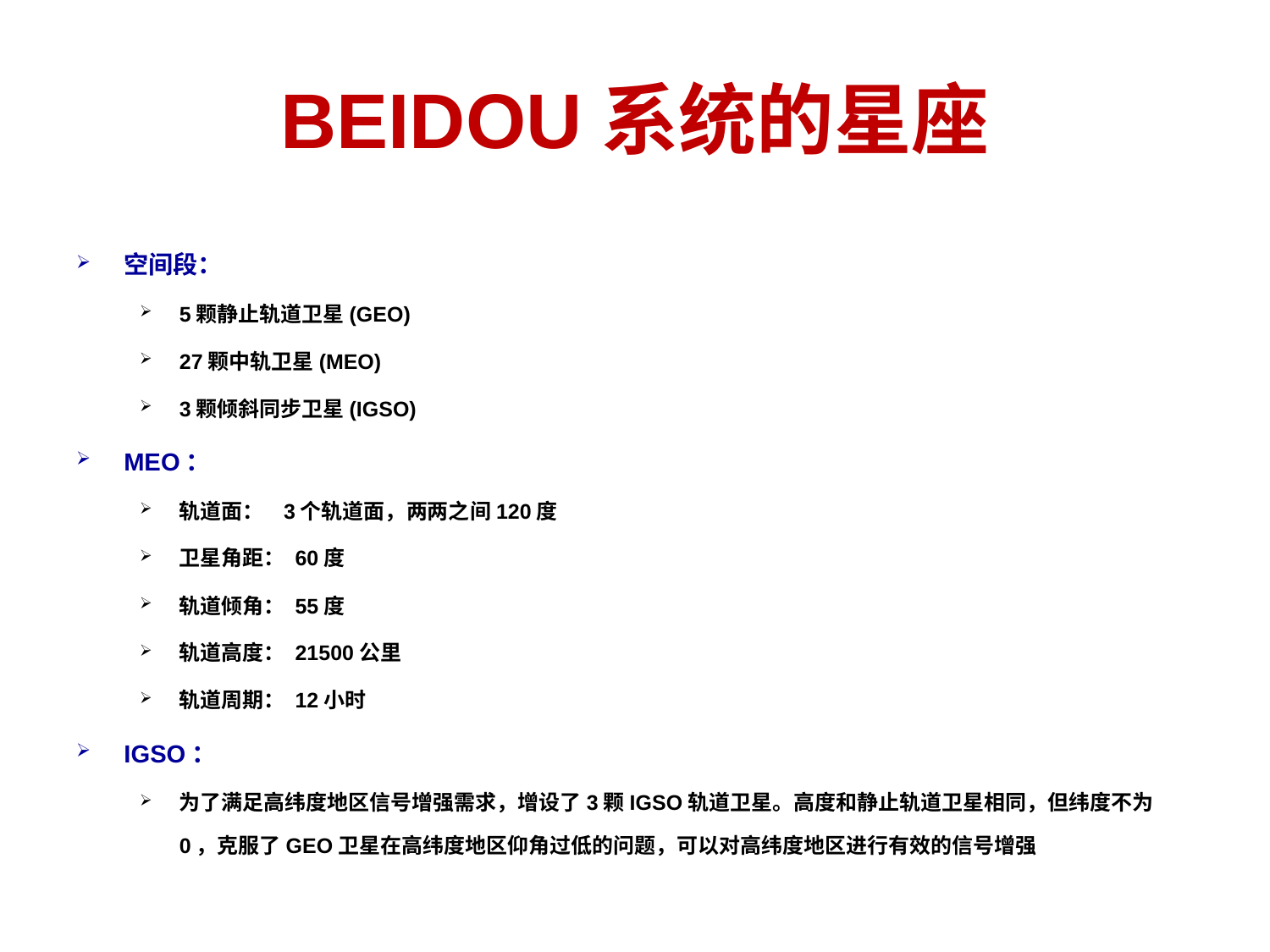

# BEIDOU系统的星座
空间段：
5颗静止轨道卫星(GEO)
27颗中轨卫星(MEO)
3颗倾斜同步卫星(IGSO)
MEO：
轨道面：   3个轨道面，两两之间120度
卫星角距： 60度
轨道倾角： 55度
轨道高度： 21500公里
轨道周期： 12小时
IGSO：
为了满足高纬度地区信号增强需求，增设了3颗IGSO轨道卫星。高度和静止轨道卫星相同，但纬度不为0，克服了GEO卫星在高纬度地区仰角过低的问题，可以对高纬度地区进行有效的信号增强